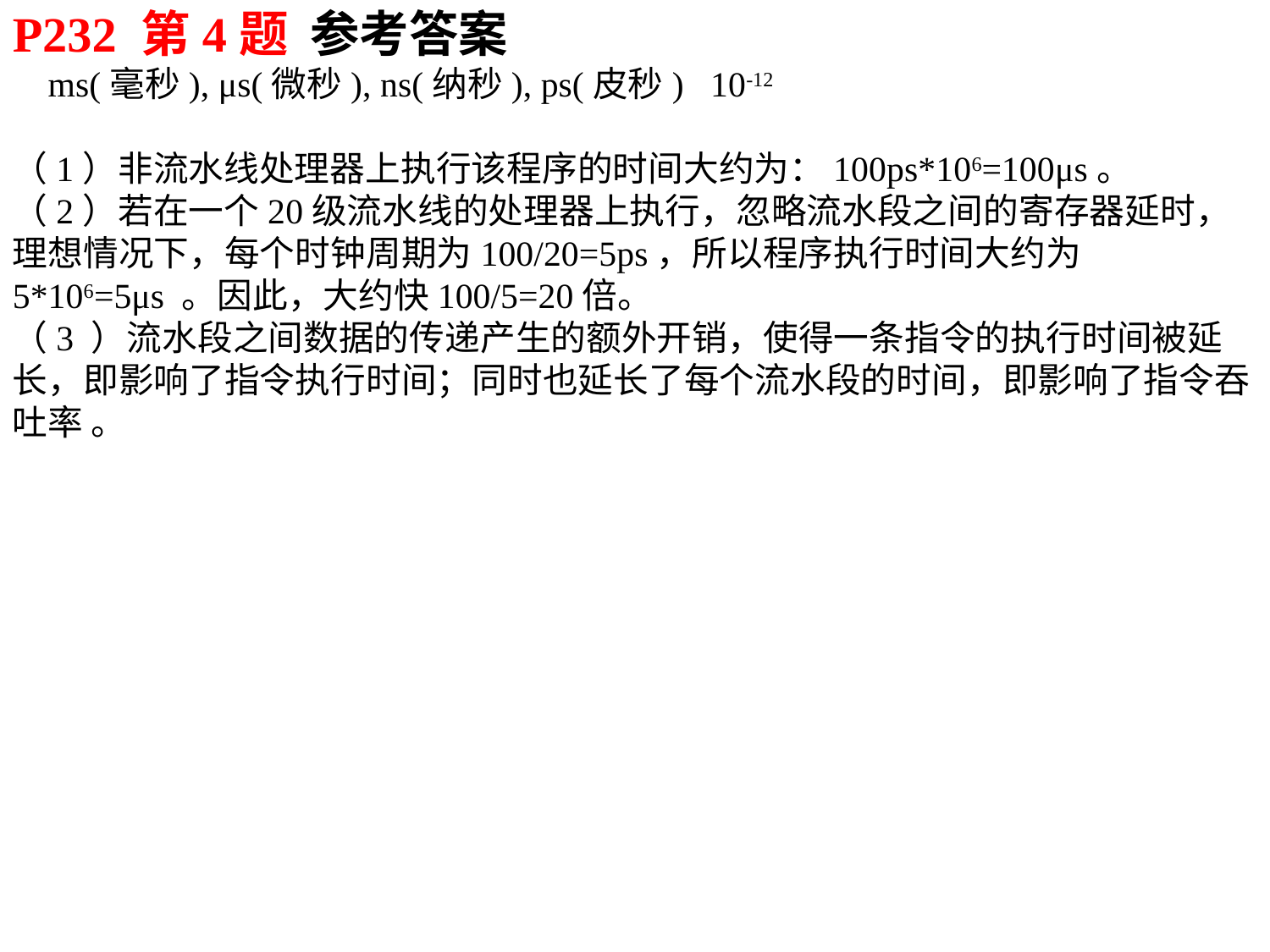

P232 第4题  参考答案
    ms(毫秒), μs(微秒), ns(纳秒), ps(皮秒)   10-12

（1）非流水线处理器上执行该程序的时间大约为：100ps*106=100μs。
（2）若在一个20级流水线的处理器上执行，忽略流水段之间的寄存器延时，理想情况下，每个时钟周期为100/20=5ps，所以程序执行时间大约为5*106=5μs 。因此，大约快100/5=20倍。
（3 ）流水段之间数据的传递产生的额外开销，使得一条指令的执行时间被延长，即影响了指令执行时间；同时也延长了每个流水段的时间，即影响了指令吞吐率 。